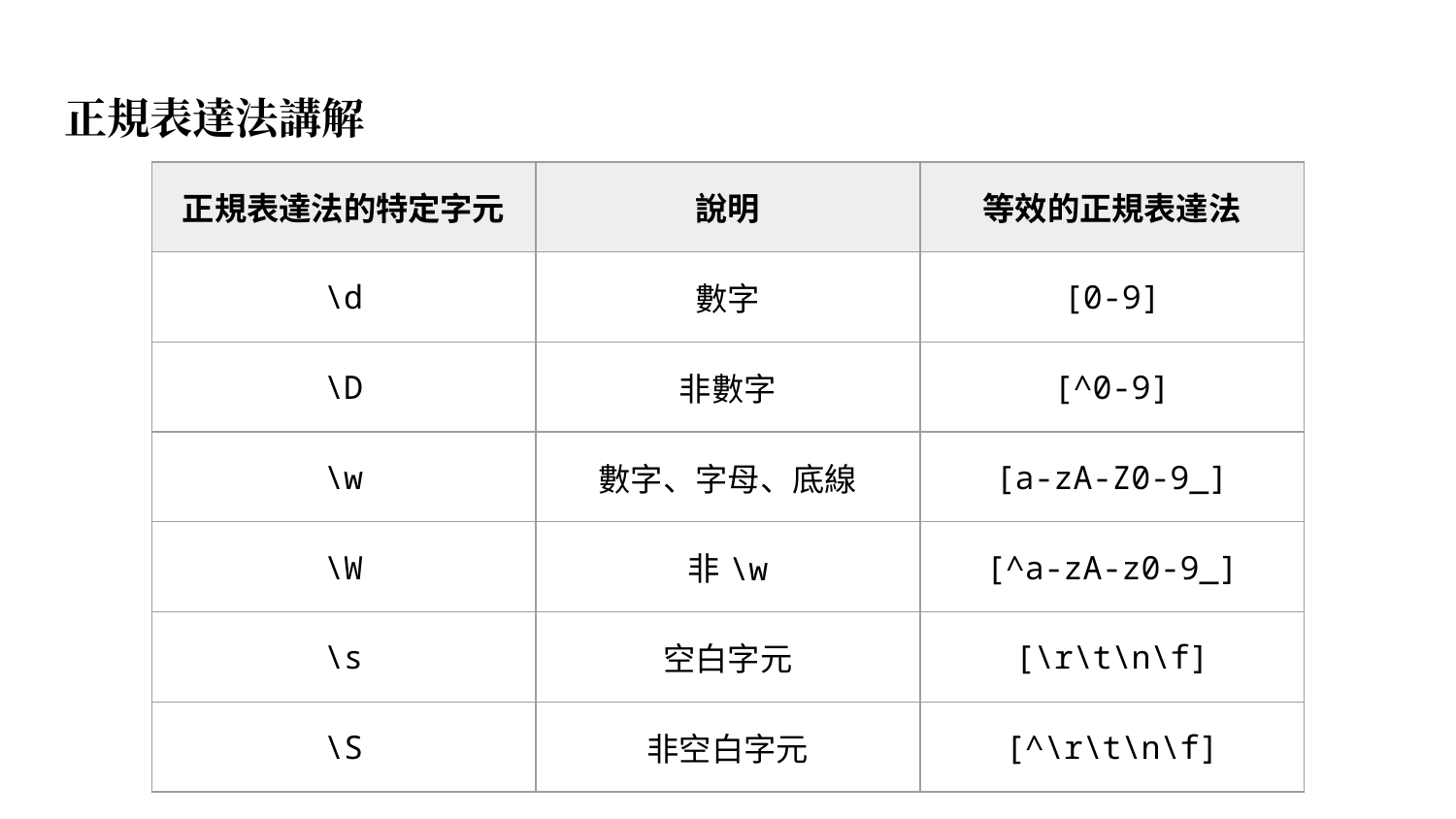

# 正規表達法講解

| 正規表達法的特定字元 | 說明 | 等效的正規表達法 |
| --- | --- | --- |
| \d | 數字 | [0-9] |
| \D | 非數字 | [^0-9] |
| \w | 數字、字母、底線 | [a-zA-Z0-9\_] |
| \W | 非\w | [^a-zA-z0-9\_] |
| \s | 空白字元 | [\r\t\n\f] |
| \S | 非空白字元 | [^\r\t\n\f] |